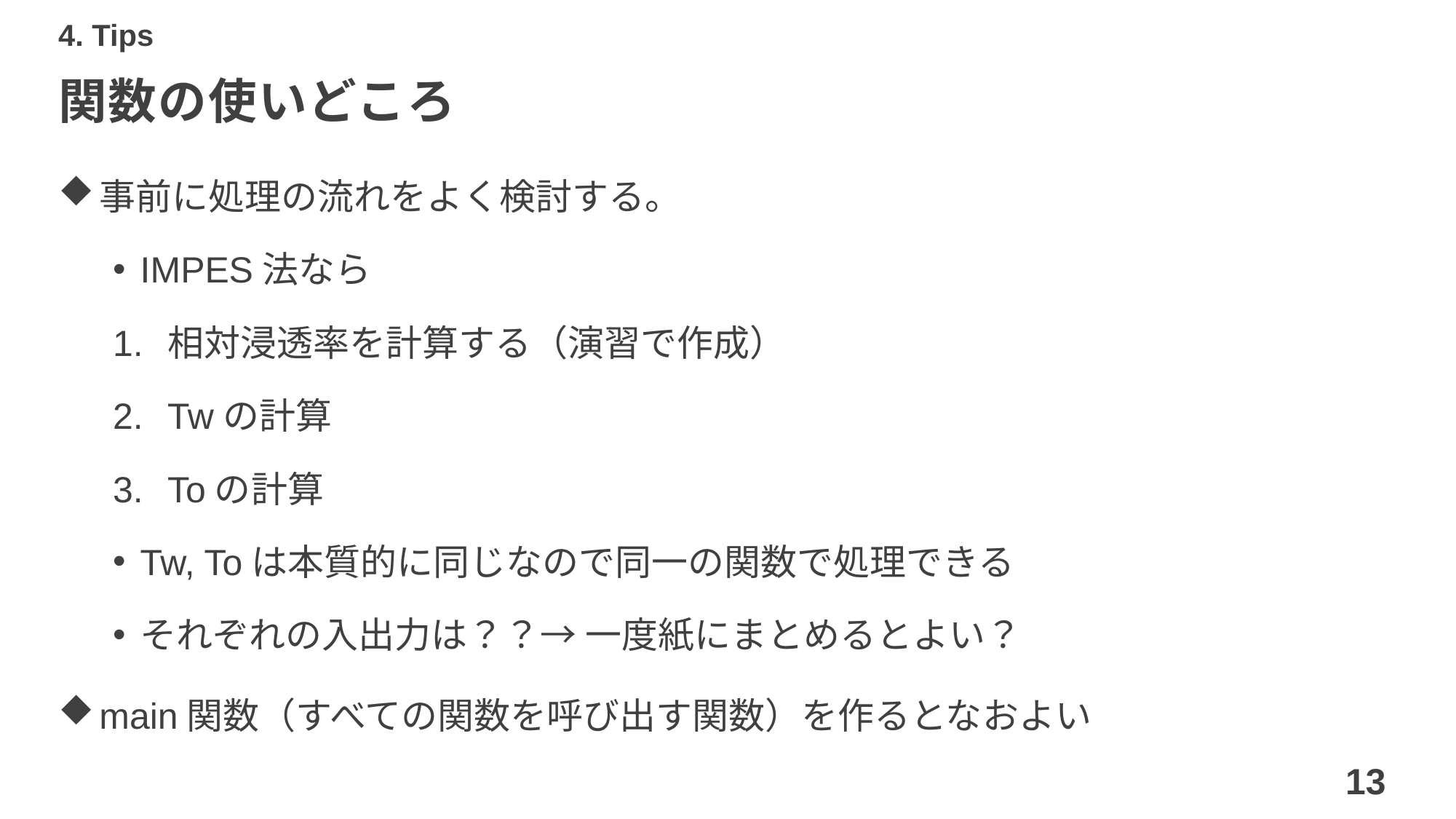

4. Tips
# 関数の使いどころ
事前に処理の流れをよく検討する。
IMPES法なら
相対浸透率を計算する（演習で作成）
Twの計算
Toの計算
Tw, Toは本質的に同じなので同一の関数で処理できる
それぞれの入出力は？？→ 一度紙にまとめるとよい？
main関数（すべての関数を呼び出す関数）を作るとなおよい